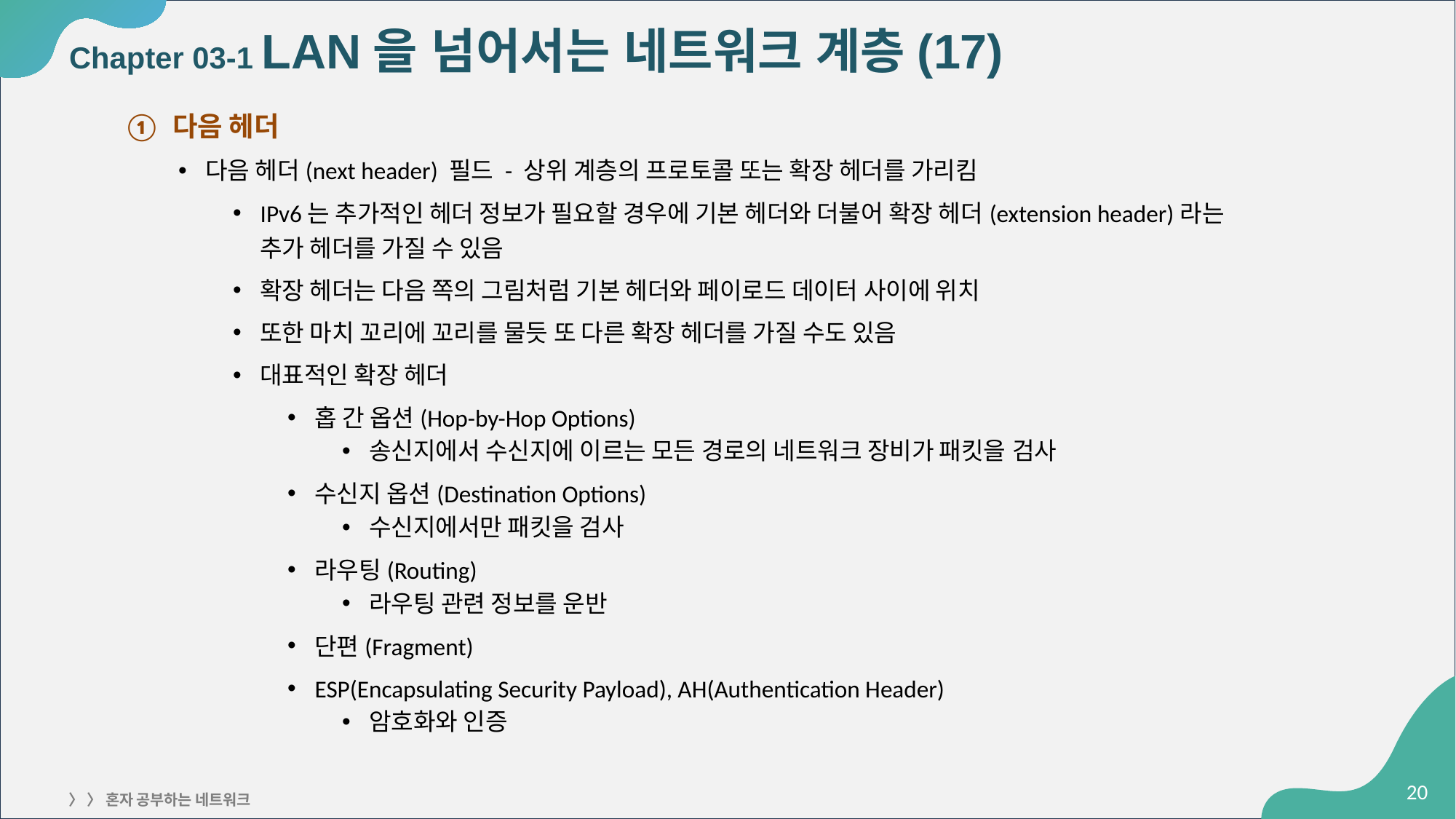

# Chapter 03-1 LAN을 넘어서는 네트워크 계층(17)
① 다음 헤더
다음 헤더(next header) 필드 - 상위 계층의 프로토콜 또는 확장 헤더를 가리킴
IPv6는 추가적인 헤더 정보가 필요할 경우에 기본 헤더와 더불어 확장 헤더(extension header)라는
추가 헤더를 가질 수 있음
확장 헤더는 다음 쪽의 그림처럼 기본 헤더와 페이로드 데이터 사이에 위치
또한 마치 꼬리에 꼬리를 물듯 또 다른 확장 헤더를 가질 수도 있음
대표적인 확장 헤더
홉 간 옵션(Hop-by-Hop Options)
송신지에서 수신지에 이르는 모든 경로의 네트워크 장비가 패킷을 검사
수신지 옵션(Destination Options)
수신지에서만 패킷을 검사
라우팅(Routing)
라우팅 관련 정보를 운반
단편(Fragment)
ESP(Encapsulating Security Payload), AH(Authentication Header)
암호화와 인증
20
〉 〉 혼자 공부하는 네트워크